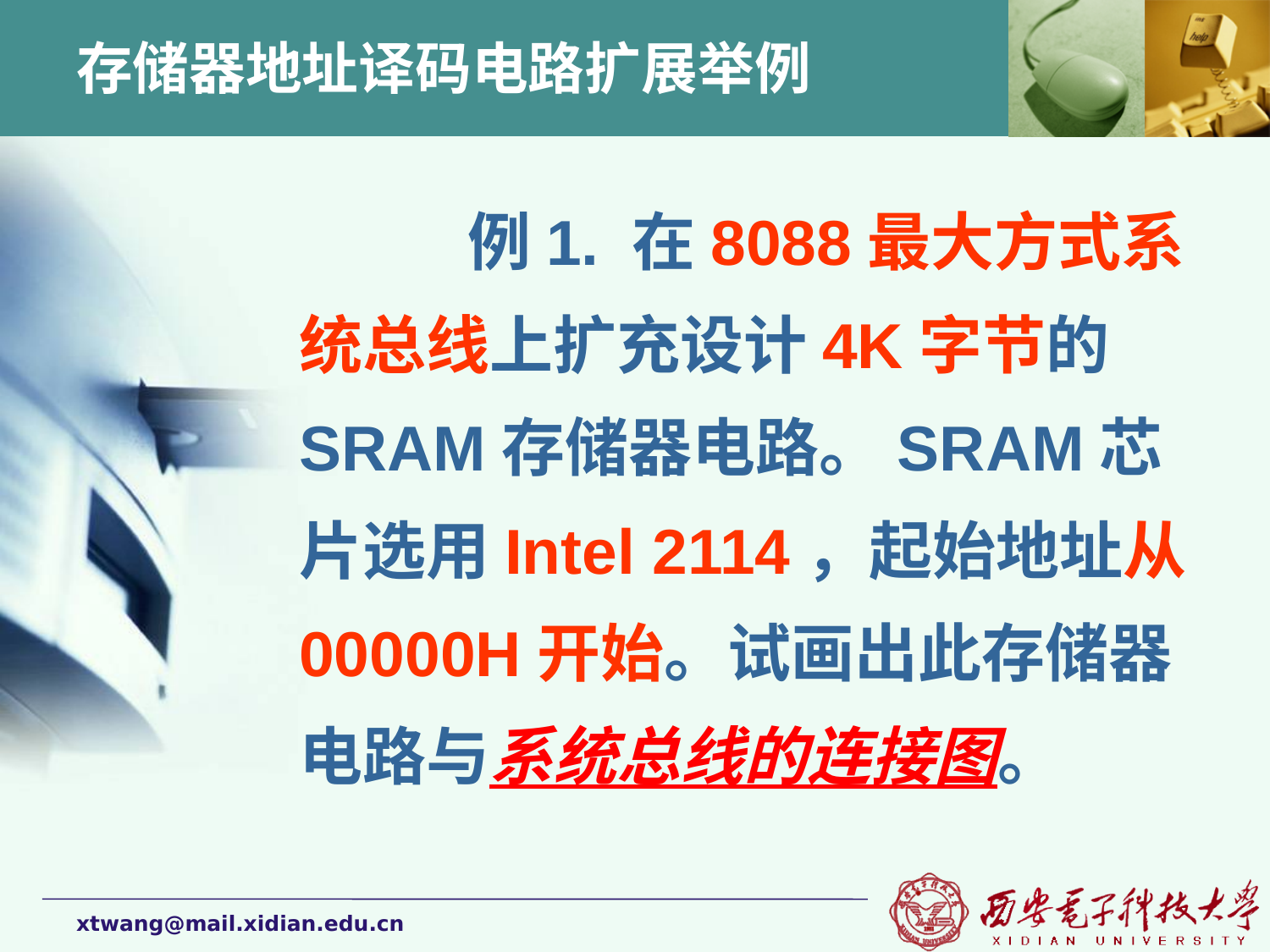

# 存储器地址译码电路扩展举例
            例1. 在8088最大方式系统总线上扩充设计4K字节的SRAM存储器电路。SRAM芯片选用Intel 2114，起始地址从00000H开始。试画出此存储器电路与系统总线的连接图。
xtwang@mail.xidian.edu.cn